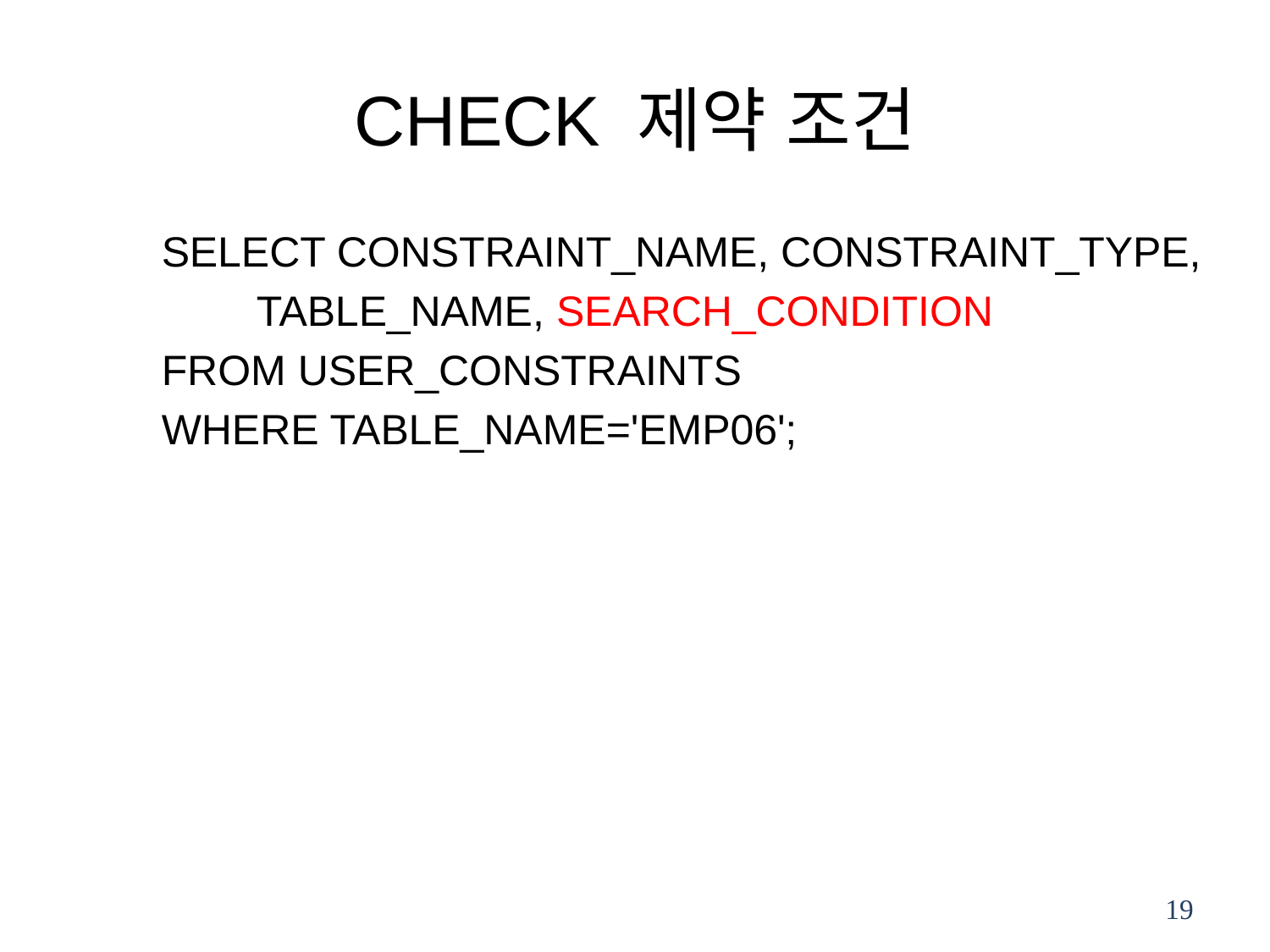

# CHECK 제약 조건
SELECT CONSTRAINT_NAME, CONSTRAINT_TYPE,
        TABLE_NAME, SEARCH_CONDITION
FROM USER_CONSTRAINTS
WHERE TABLE_NAME='EMP06';

19